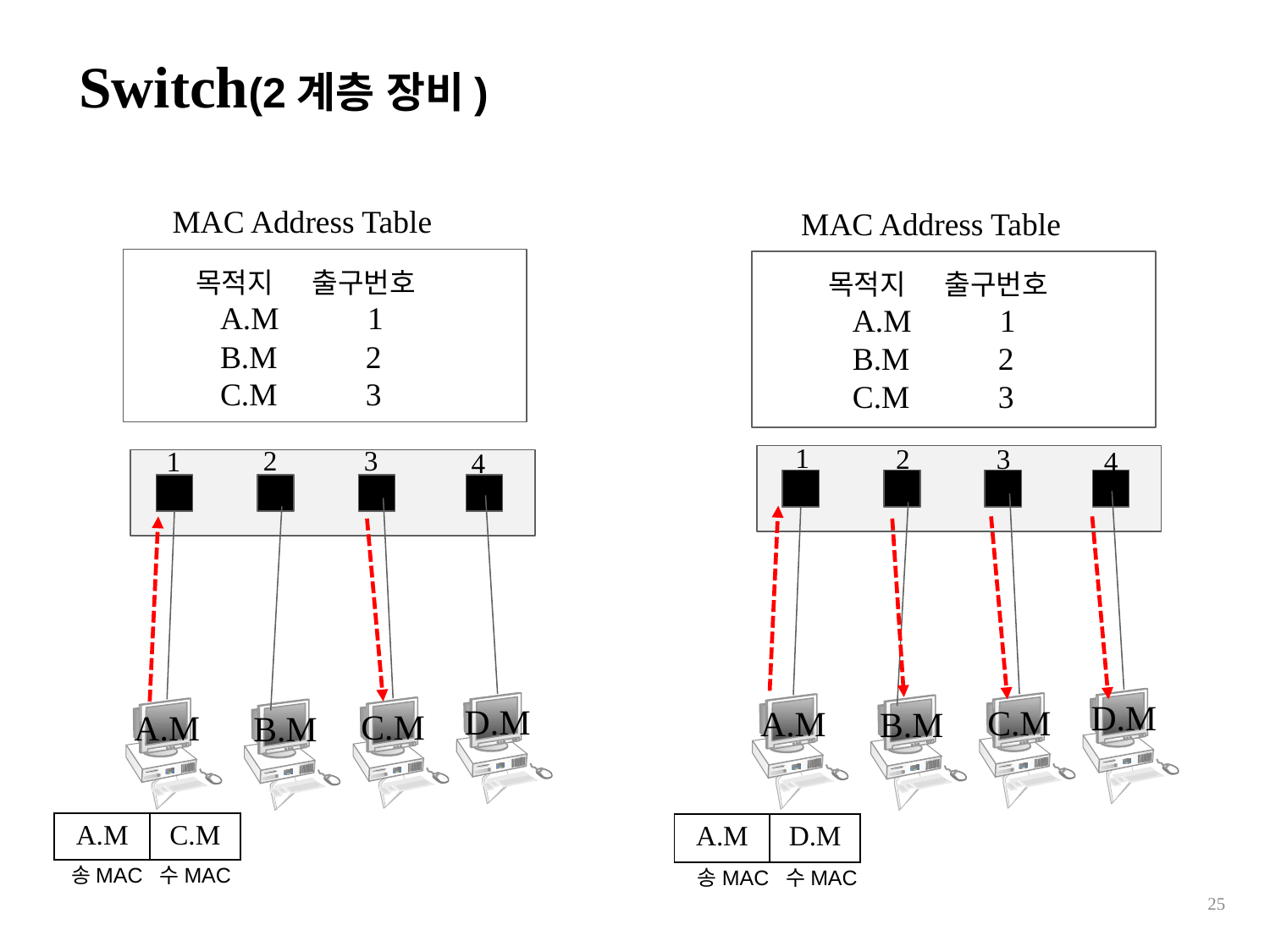

Switch(2계층 장비)

MAC Address Table
MAC Address Table

목적지     출구번호
   A.M           1
   B.M           2
   C.M           3
목적지     출구번호
   A.M           1
   B.M           2
   C.M           3
1
3
2
3
2
1
4
4

D.M

D.M
C.M

A.M

B.M

C.M

A.M
B.M
| A.M | C.M |
| --- | --- |
| A.M | D.M |
| --- | --- |
송MAC  수MAC
송MAC  수MAC
25